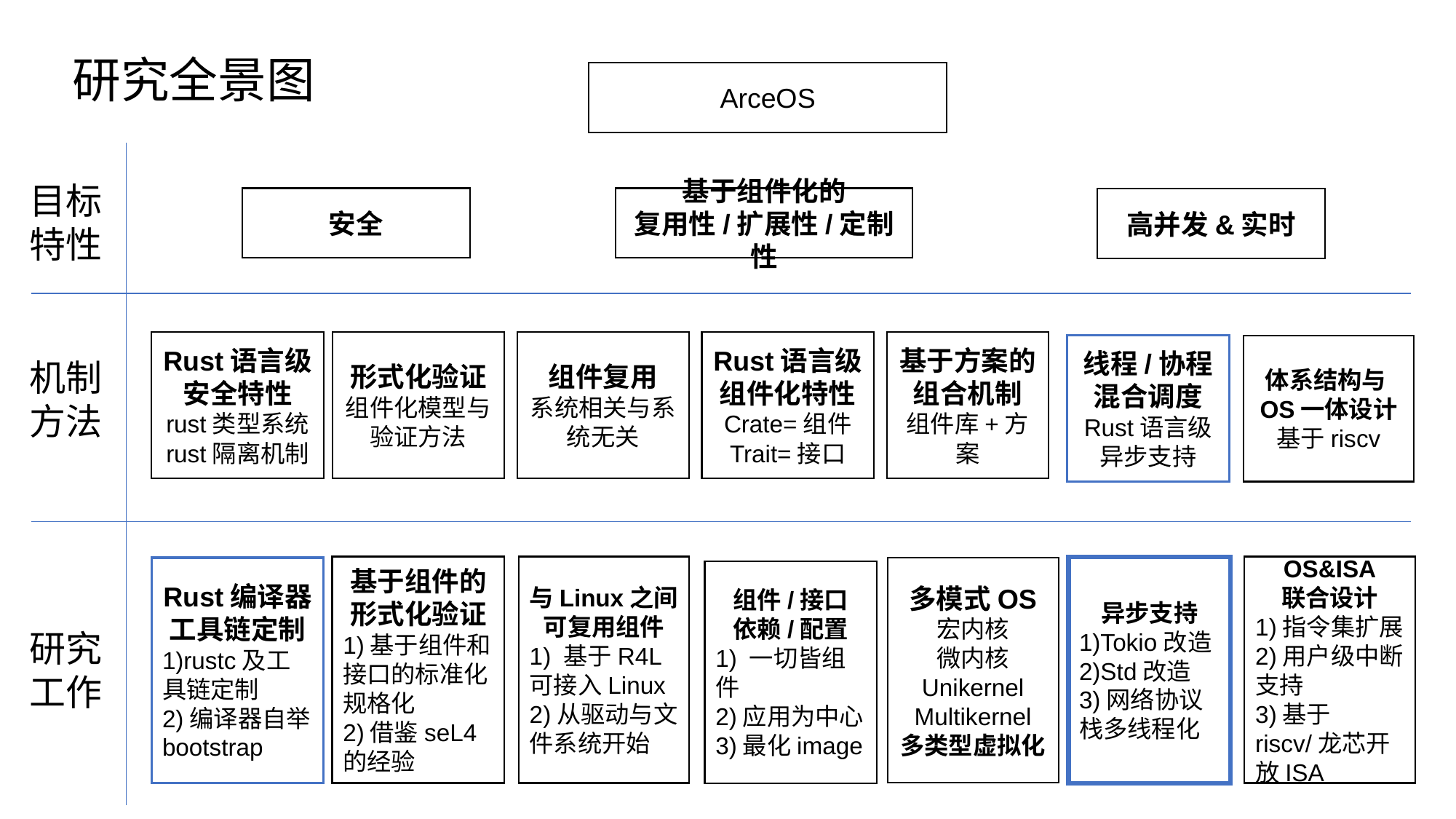

研究全景图
ArceOS
目标
特性
安全
基于组件化的
复用性/扩展性/定制性
高并发&实时
Rust语言级组件化特性
Crate=组件
Trait=接口
基于方案的组合机制
组件库+方案
组件复用
系统相关与系统无关
形式化验证
组件化模型与验证方法
Rust语言级安全特性
rust类型系统
rust隔离机制
体系结构与OS一体设计
基于riscv
线程/协程混合调度
Rust语言级异步支持
机制
方法
基于组件的形式化验证
1)基于组件和接口的标准化规格化
2)借鉴seL4的经验
与Linux之间可复用组件
1) 基于R4L可接入Linux
2)从驱动与文件系统开始
OS&ISA
联合设计
1)指令集扩展
2)用户级中断支持
3)基于riscv/龙芯开放ISA
异步支持
1)Tokio改造
2)Std改造
3)网络协议栈多线程化
Rust编译器工具链定制
1)rustc及工具链定制
2)编译器自举bootstrap
多模式OS
宏内核
微内核
Unikernel
Multikernel
多类型虚拟化
组件/接口
依赖/配置
1) 一切皆组件
2)应用为中心
3)最化image
研究工作